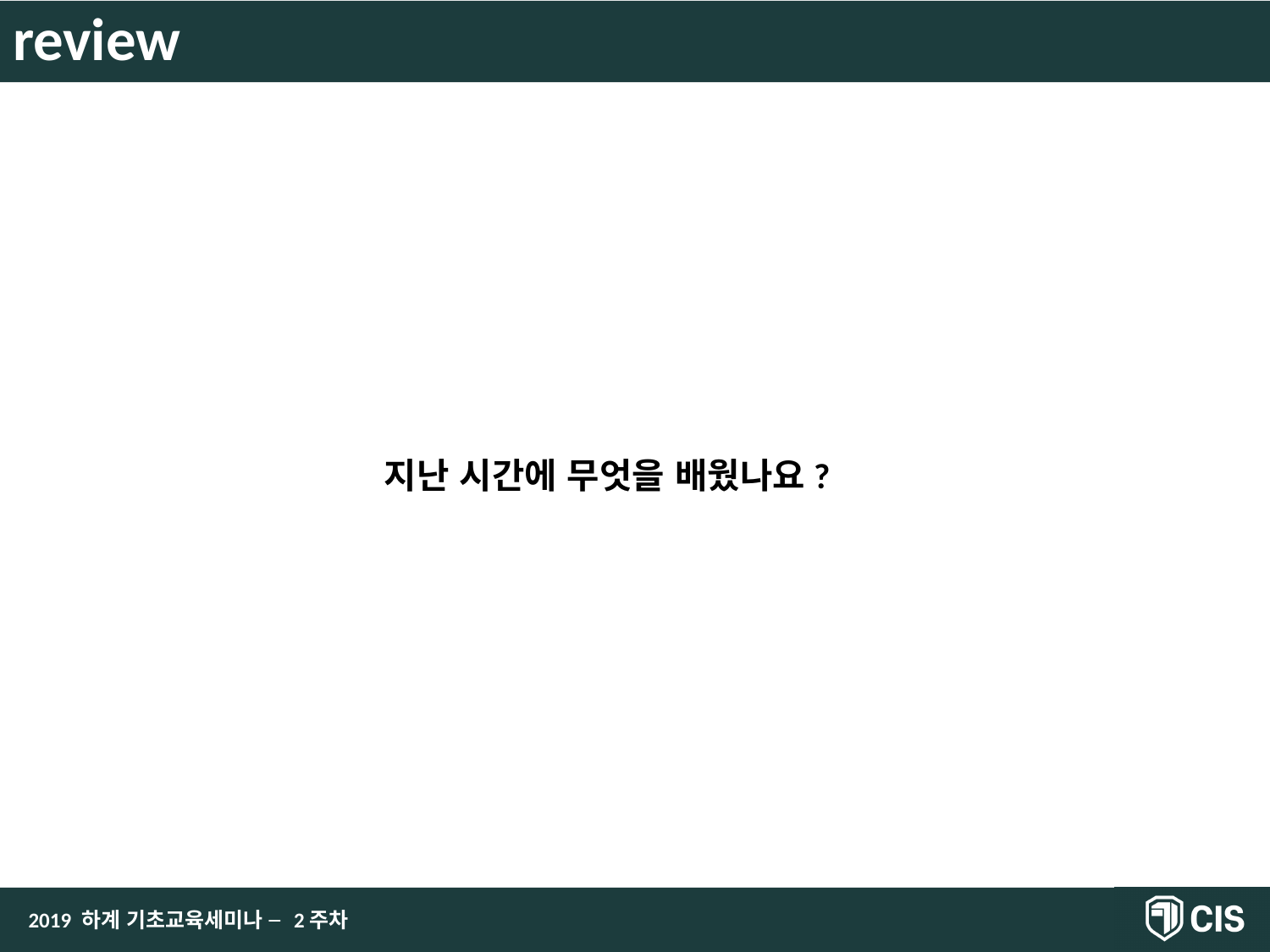

review
지난 시간에 무엇을 배웠나요?
2019 하계 기초교육세미나 – 2주차